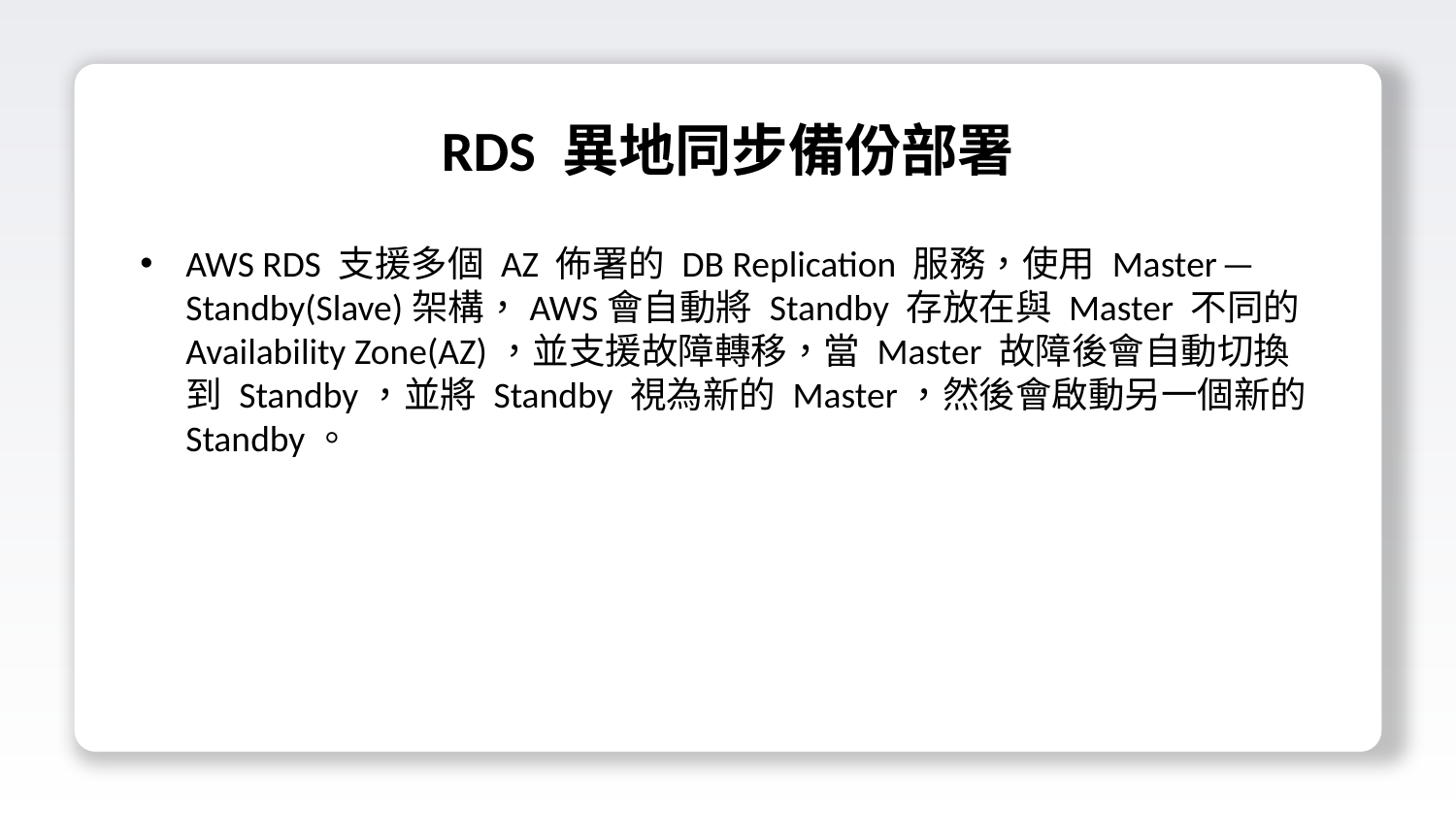

RDS 異地同步備份部署
AWS RDS 支援多個 AZ 佈署的 DB Replication 服務，使用 Master — Standby(Slave)架構，AWS會自動將 Standby 存放在與 Master 不同的Availability Zone(AZ)，並支援故障轉移，當 Master 故障後會自動切換到 Standby，並將 Standby 視為新的 Master，然後會啟動另一個新的 Standby。